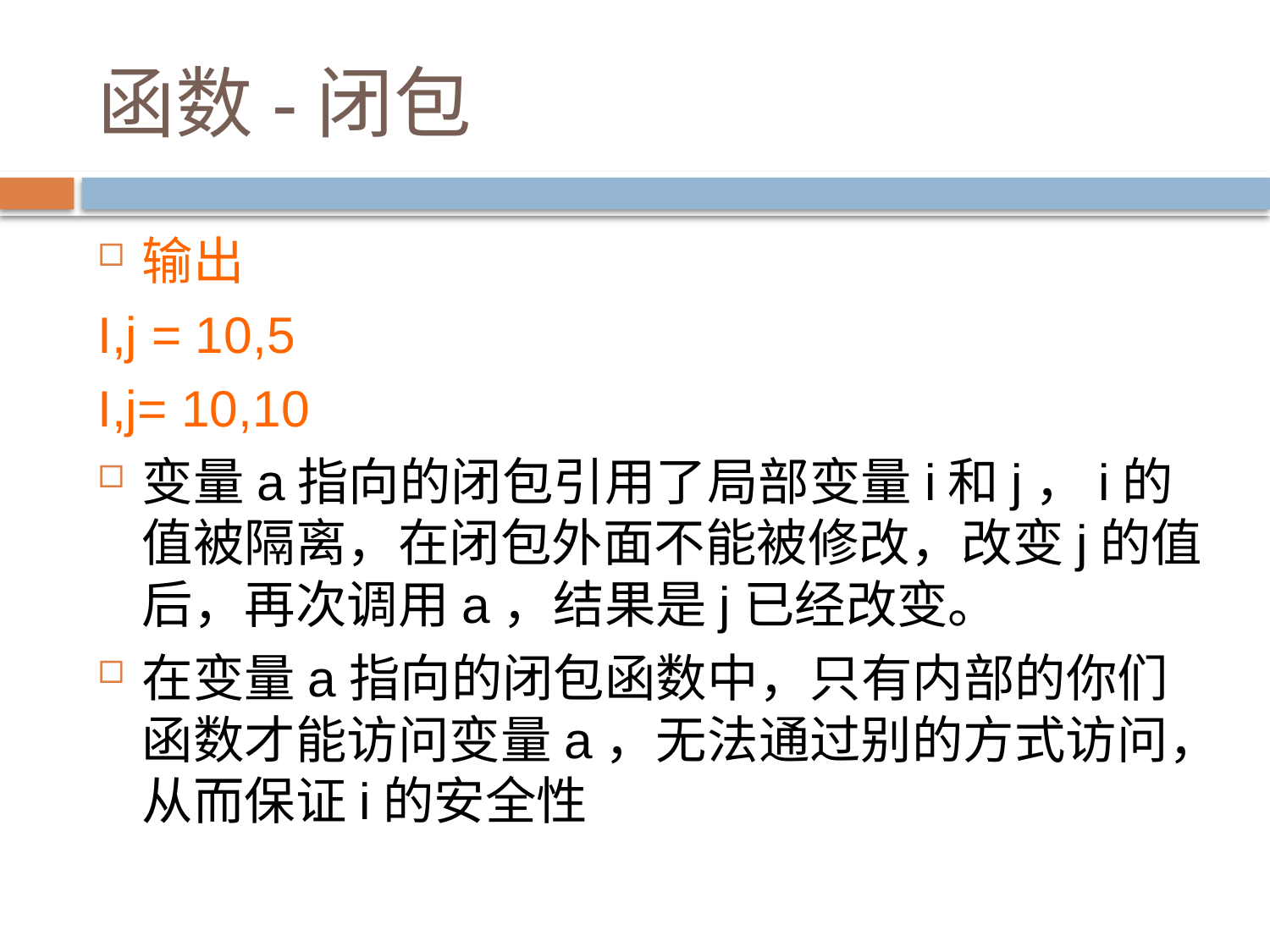

# 函数-闭包
输出
I,j = 10,5
I,j= 10,10
变量a指向的闭包引用了局部变量i和j，i的值被隔离，在闭包外面不能被修改，改变j的值后，再次调用a，结果是j已经改变。
在变量a指向的闭包函数中，只有内部的你们函数才能访问变量a，无法通过别的方式访问，从而保证i的安全性